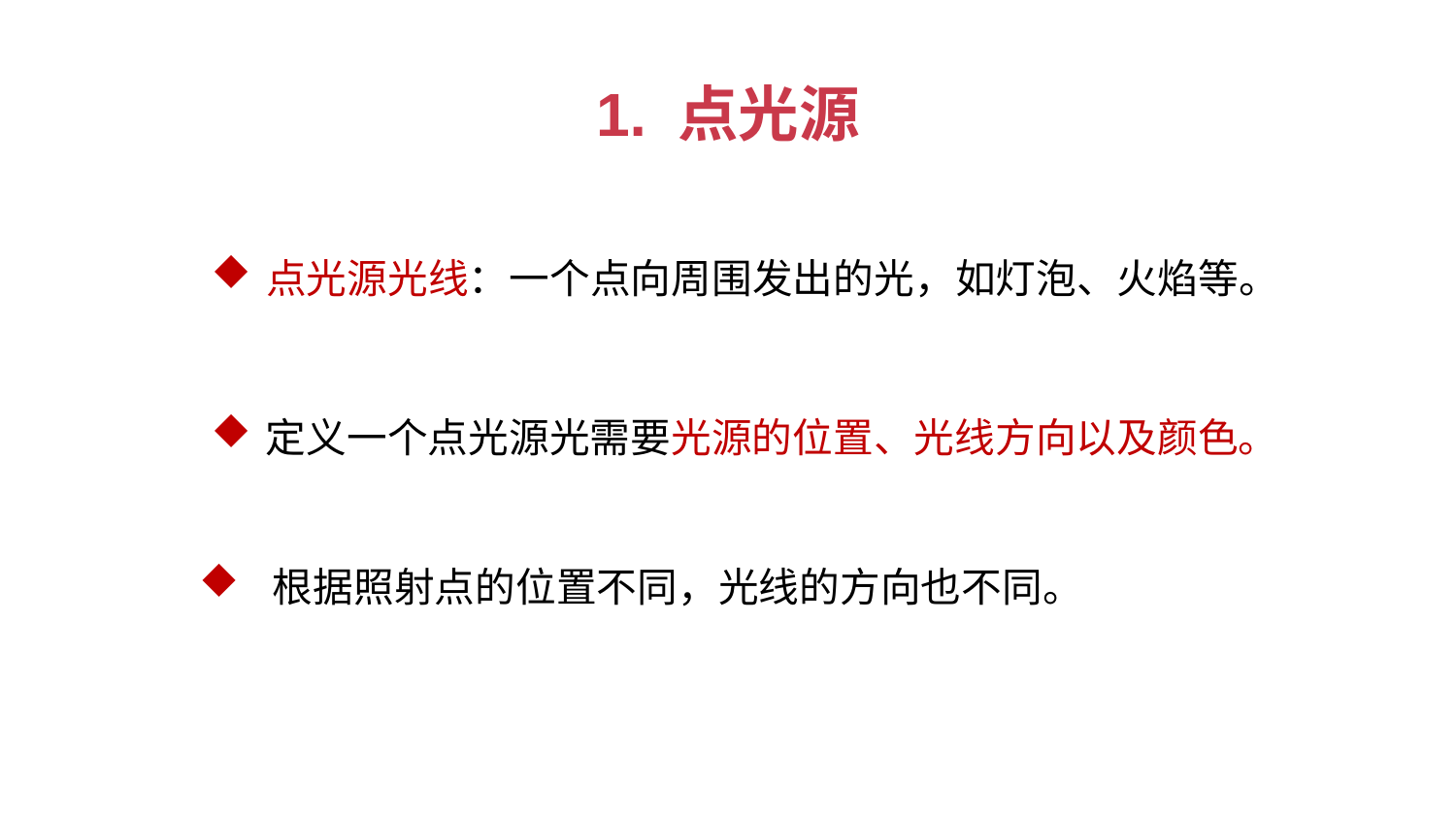

1. 点光源
点光源光线：一个点向周围发出的光，如灯泡、火焰等。
定义⼀个点光源光需要光源的位置、光线方向以及颜⾊。
 根据照射点的位置不同，光线的⽅向也不同。